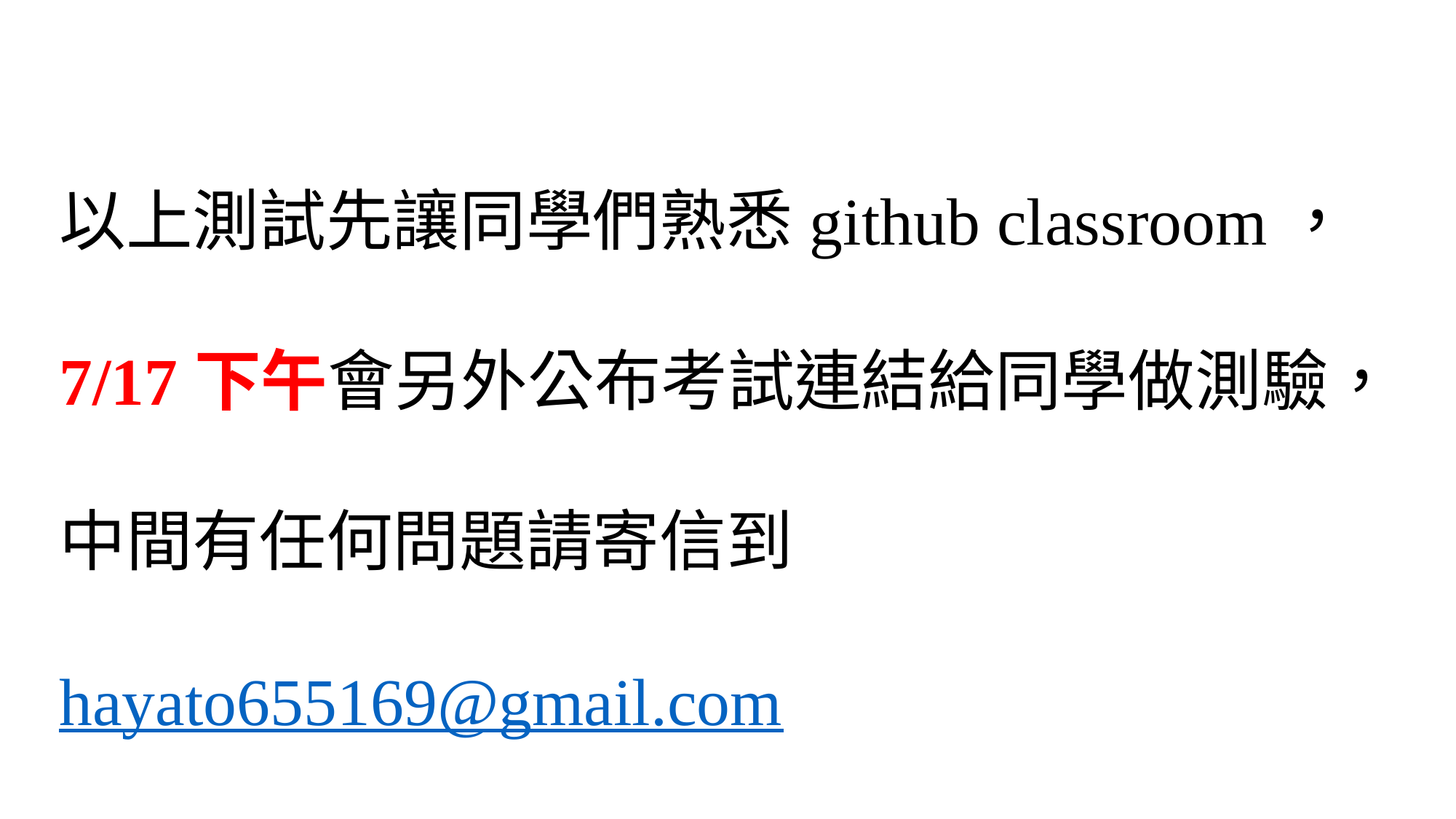

以上測試先讓同學們熟悉github classroom，
7/17下午會另外公布考試連結給同學做測驗，
中間有任何問題請寄信到
hayato655169@gmail.com